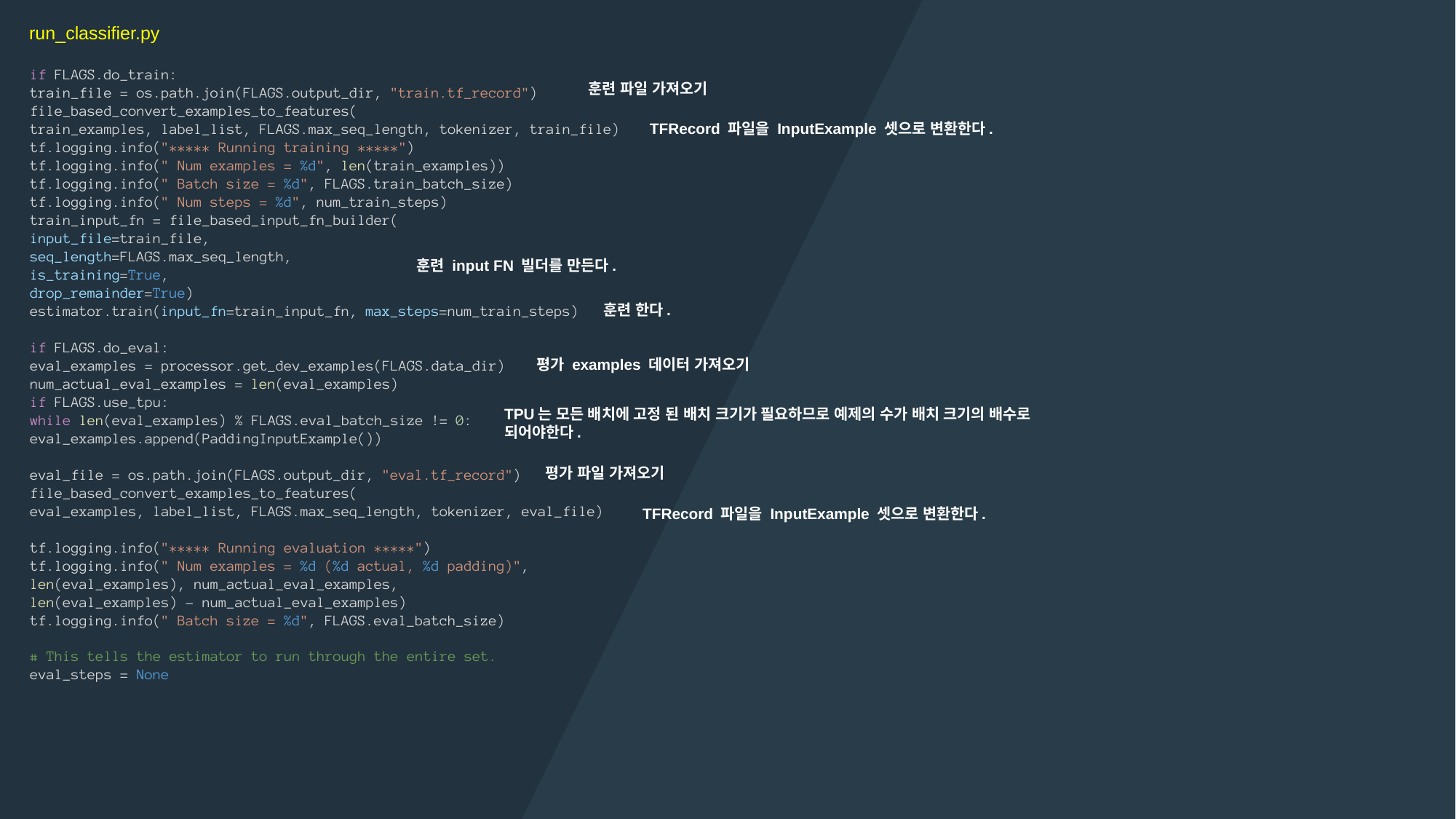

run_classifier.py
if FLAGS.do_train:
train_file = os.path.join(FLAGS.output_dir, "train.tf_record")
file_based_convert_examples_to_features(
train_examples, label_list, FLAGS.max_seq_length, tokenizer, train_file)
tf.logging.info("***** Running training *****")
tf.logging.info(" Num examples = %d", len(train_examples))
tf.logging.info(" Batch size = %d", FLAGS.train_batch_size)
tf.logging.info(" Num steps = %d", num_train_steps)
train_input_fn = file_based_input_fn_builder(
input_file=train_file,
seq_length=FLAGS.max_seq_length,
is_training=True,
drop_remainder=True)
estimator.train(input_fn=train_input_fn, max_steps=num_train_steps)
if FLAGS.do_eval:
eval_examples = processor.get_dev_examples(FLAGS.data_dir)
num_actual_eval_examples = len(eval_examples)
if FLAGS.use_tpu:
while len(eval_examples) % FLAGS.eval_batch_size != 0:
eval_examples.append(PaddingInputExample())
eval_file = os.path.join(FLAGS.output_dir, "eval.tf_record")
file_based_convert_examples_to_features(
eval_examples, label_list, FLAGS.max_seq_length, tokenizer, eval_file)
tf.logging.info("***** Running evaluation *****")
tf.logging.info(" Num examples = %d (%d actual, %d padding)",
len(eval_examples), num_actual_eval_examples,
len(eval_examples) - num_actual_eval_examples)
tf.logging.info(" Batch size = %d", FLAGS.eval_batch_size)
# This tells the estimator to run through the entire set.
eval_steps = None

훈련 파일 가져오기
TFRecord 파일을 InputExample 셋으로 변환한다.
훈련 input FN 빌더를 만든다.
훈련 한다.
평가 examples 데이터 가져오기
TPU는 모든 배치에 고정 된 배치 크기가 필요하므로 예제의 수가 배치 크기의 배수로 되어야한다.
평가 파일 가져오기
TFRecord 파일을 InputExample 셋으로 변환한다.